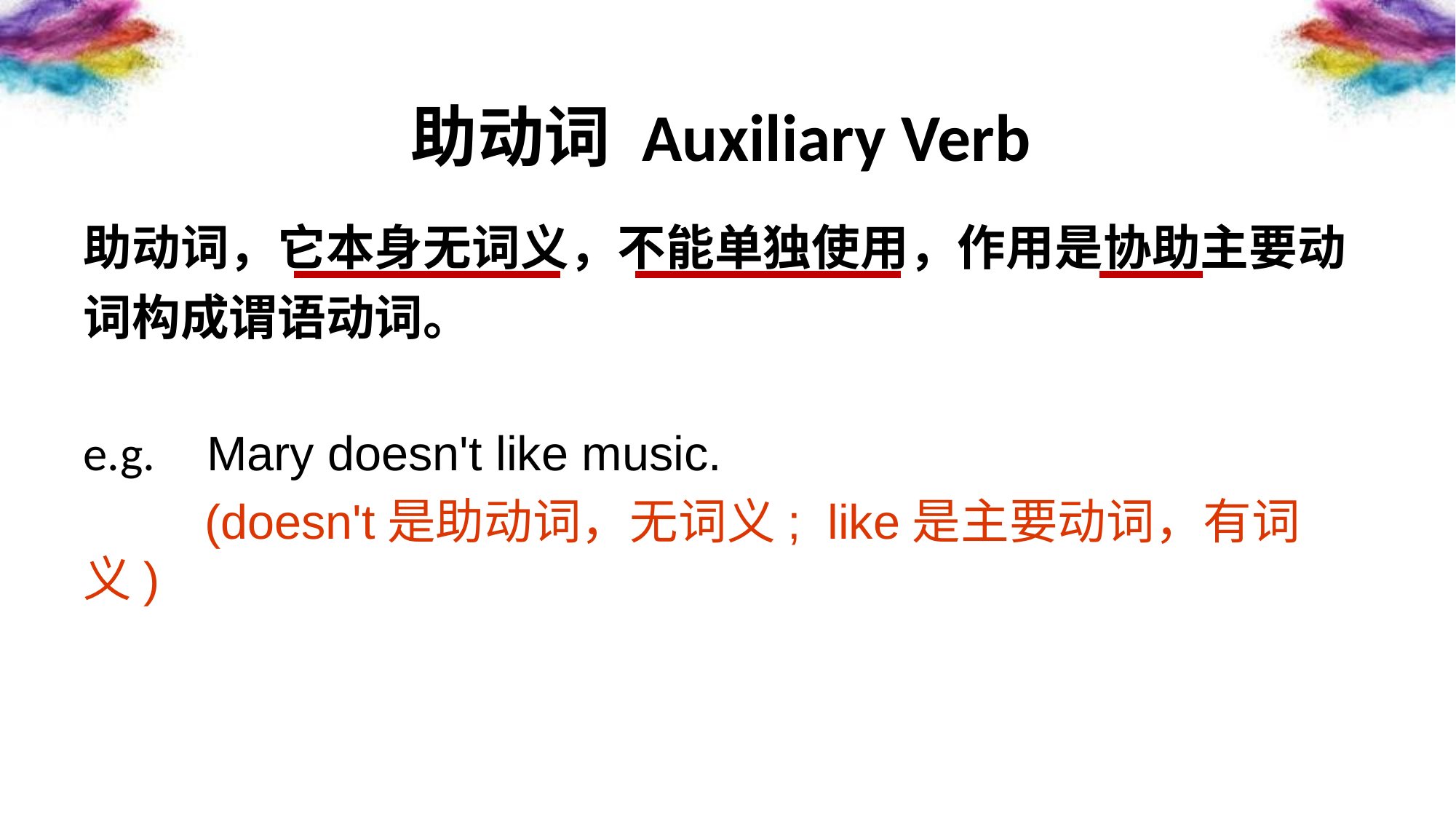

助动词 Auxiliary Verb
助动词，它本身无词义，不能单独使用，作用是协助主要动词构成谓语动词。

e.g.    Mary doesn't like music.
         (doesn't是助动词，无词义;  like是主要动词，有词义)